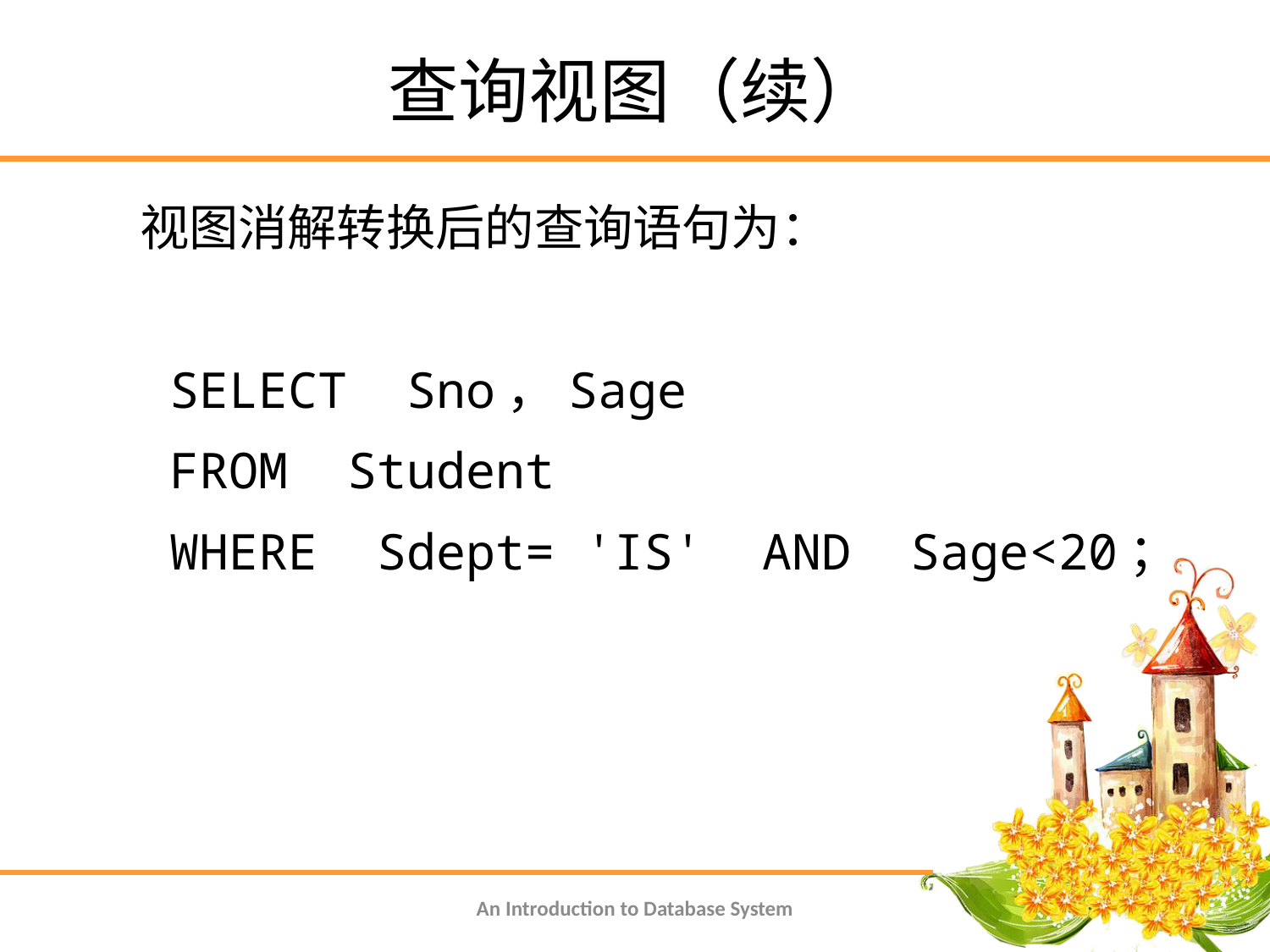

# 查询视图（续）
视图消解转换后的查询语句为：

 SELECT  Sno，Sage
 FROM  Student
 WHERE  Sdept= 'IS'  AND  Sage<20；

An Introduction to Database System